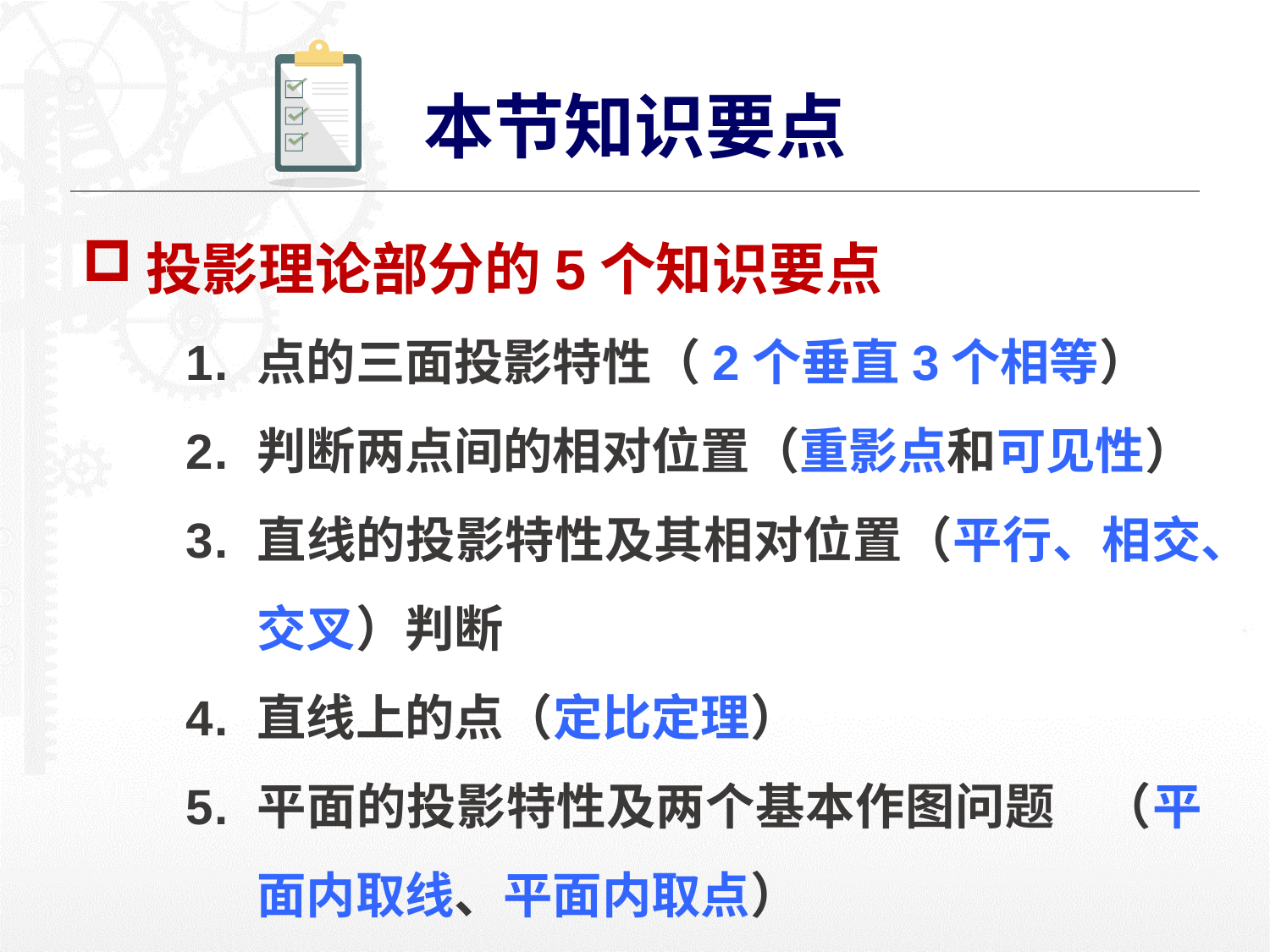

本节知识要点
投影理论部分的5个知识要点
点的三面投影特性（2个垂直3个相等）
判断两点间的相对位置（重影点和可见性）
直线的投影特性及其相对位置（平行、相交、交叉）判断
直线上的点（定比定理）
平面的投影特性及两个基本作图问题    （平面内取线、平面内取点）